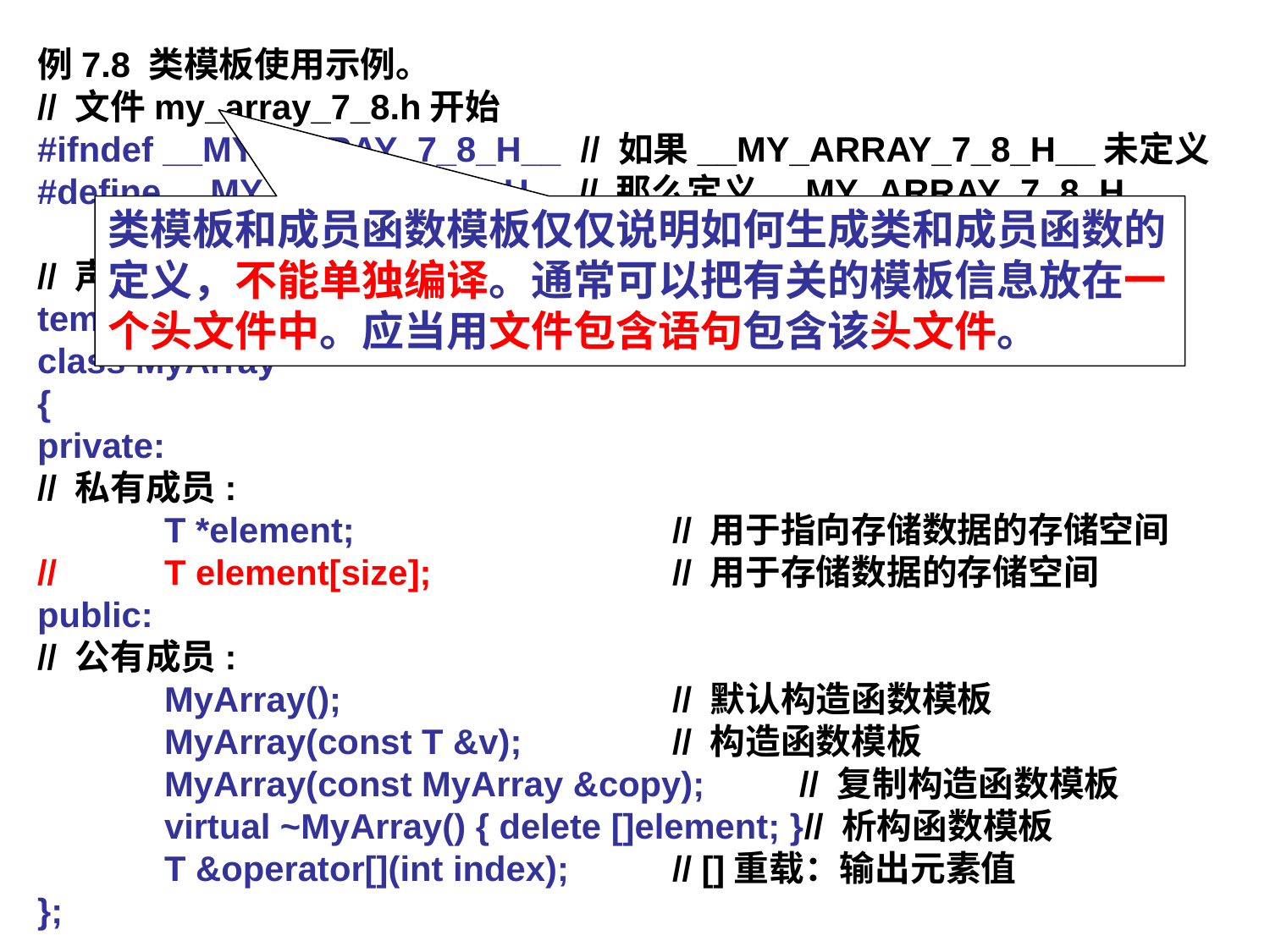

例7.8 类模板使用示例。
// 文件my_array_7_8.h开始
#ifndef __MY_ARRAY_7_8_H__  // 如果__MY_ARRAY_7_8_H__未定义
#define __MY_ARRAY_7_8_H__ // 那么定义__MY_ARRAY_7_8_H__

// 声明类模板MyArray
template <typename T, int size>
class MyArray
{
private:
// 私有成员:
	T *element;			// 用于指向存储数据的存储空间
//	T element[size];		// 用于存储数据的存储空间
public:
// 公有成员:
	MyArray();			// 默认构造函数模板
	MyArray(const T &v);		// 构造函数模板
	MyArray(const MyArray &copy);	// 复制构造函数模板
	virtual ~MyArray() { delete []element; }// 析构函数模板
	T &operator[](int index);	// []重载：输出元素值
};
类模板和成员函数模板仅仅说明如何生成类和成员函数的定义，不能单独编译。通常可以把有关的模板信息放在一个头文件中。应当用文件包含语句包含该头文件。